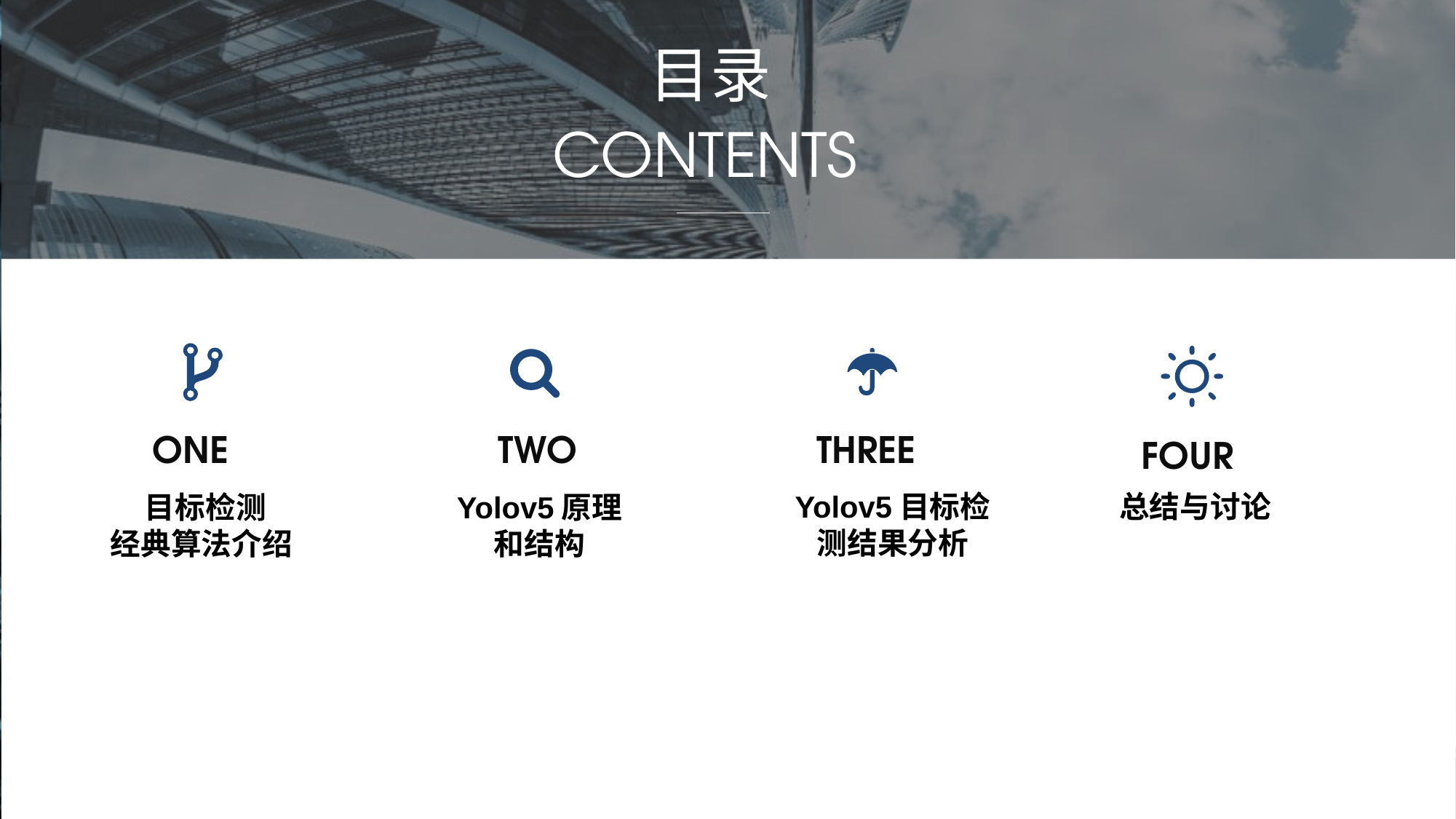

目录
CONTENTS

THREE
ONE
TWO
FOUR
总结与讨论
Yolov5目标检测结果分析
目标检测
经典算法介绍
Yolov5原理
和结构